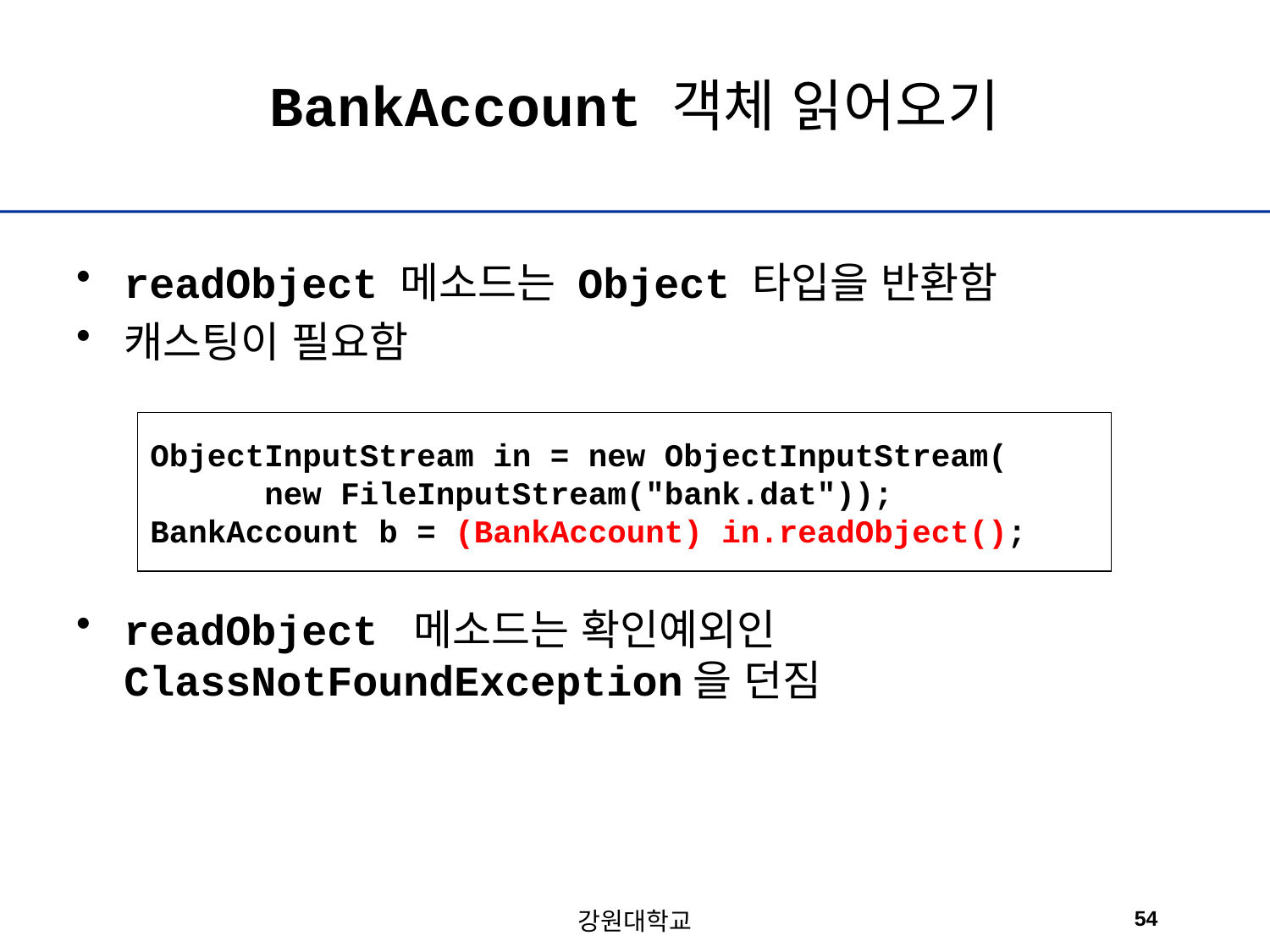

# BankAccount 객체 읽어오기

readObject 메소드는 Object 타입을 반환함
캐스팅이 필요함

readObject 메소드는 확인예외인 	ClassNotFoundException을 던짐
ObjectInputStream in = new ObjectInputStream(
      new FileInputStream("bank.dat"));
BankAccount b = (BankAccount) in.readObject();
강원대학교